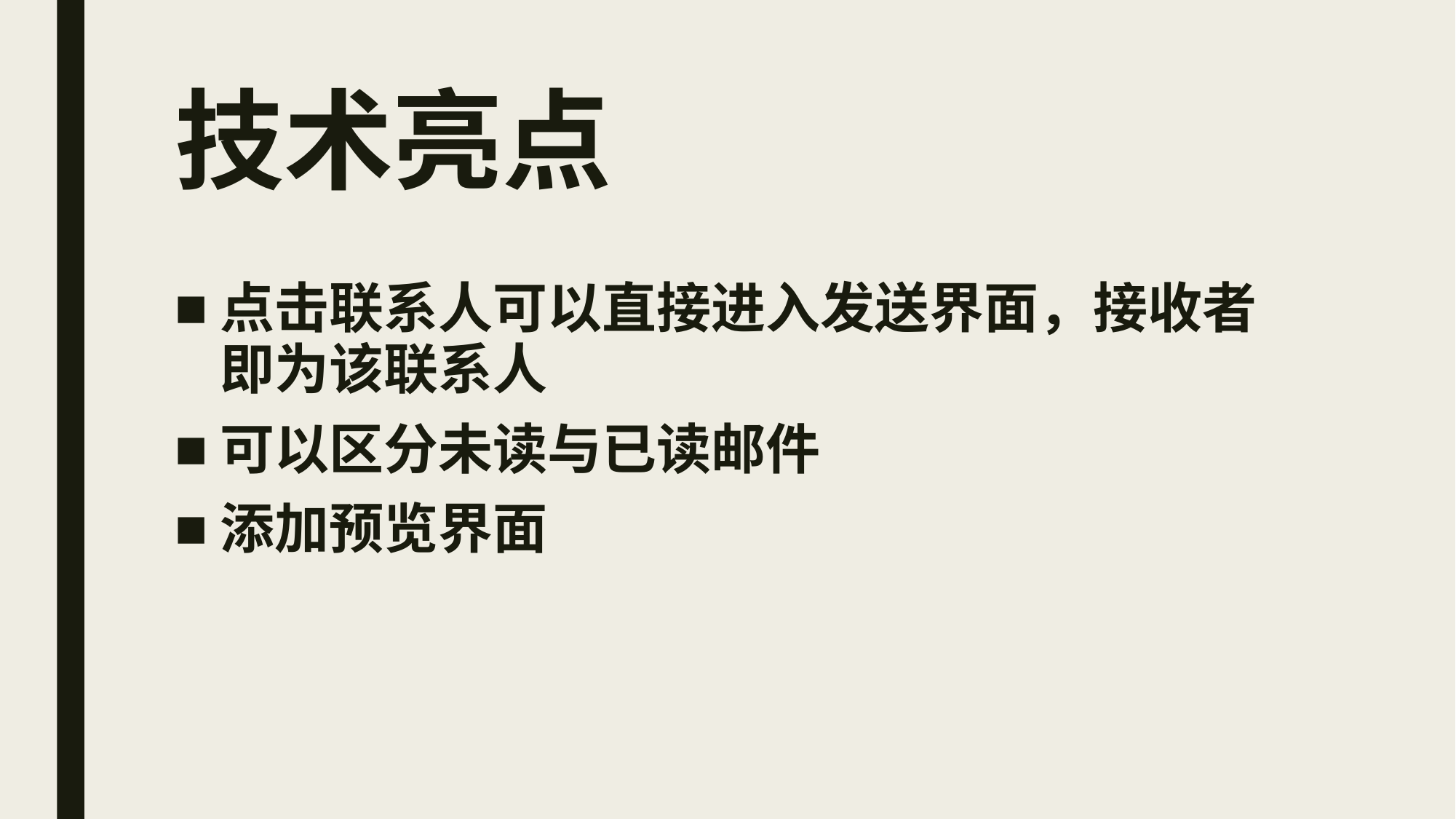

# 技术亮点
点击联系人可以直接进入发送界面，接收者即为该联系人
可以区分未读与已读邮件
添加预览界面